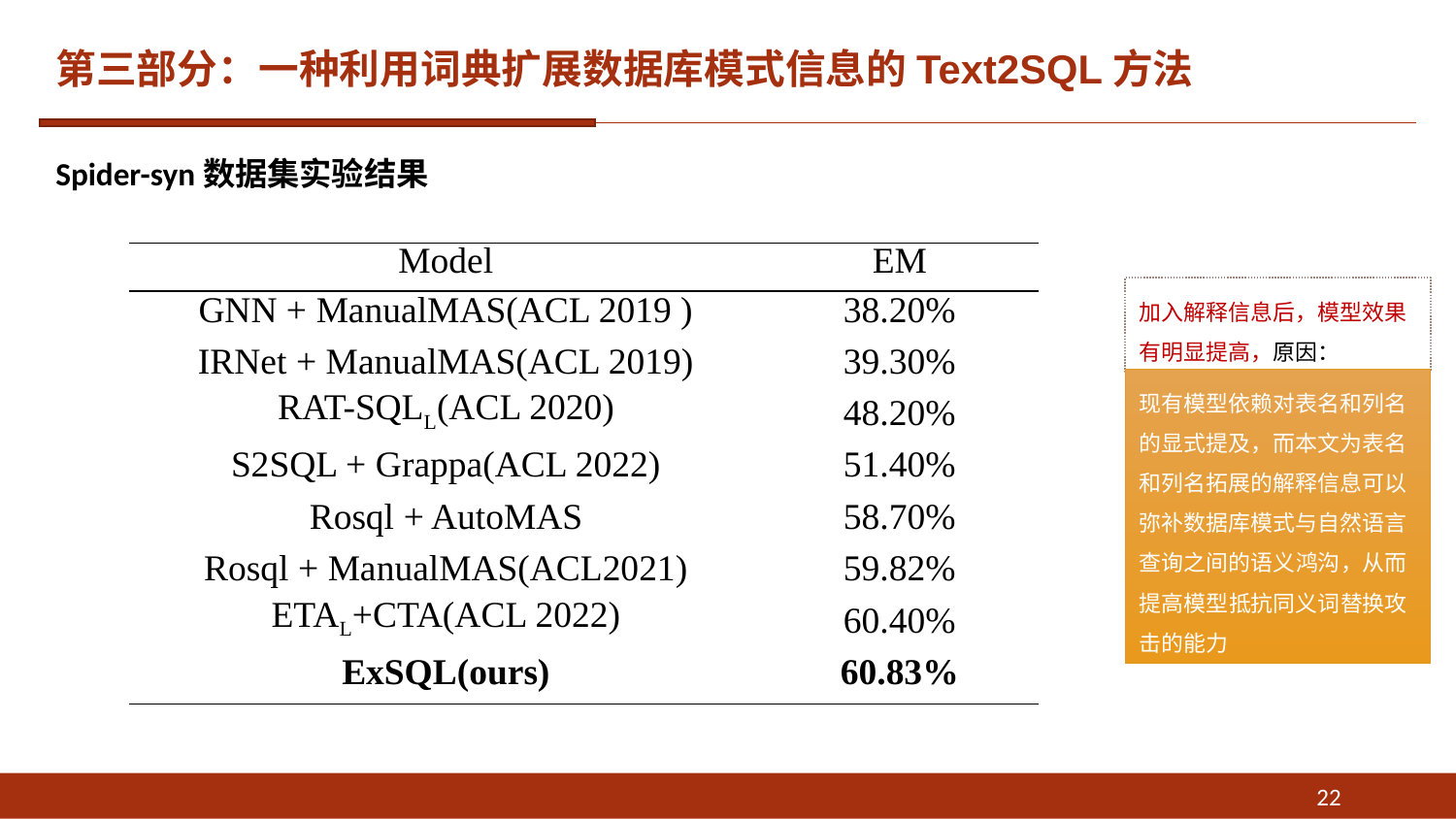

# 第三部分：一种利用词典扩展数据库模式信息的Text2SQL方法
Spider-syn数据集实验结果
|  |  |
| --- | --- |
| Model | EM |
| GNN + ManualMAS(ACL 2019 ) | 38.20% |
| IRNet + ManualMAS(ACL 2019) | 39.30% |
| RAT-SQLL(ACL 2020) | 48.20% |
| S2SQL + Grappa(ACL 2022) | 51.40% |
| Rosql + AutoMAS | 58.70% |
| Rosql + ManualMAS(ACL2021) | 59.82% |
| ETAL+CTA(ACL 2022) | 60.40% |
| ExSQL(ours) | 60.83% |
|  |  |
加入解释信息后，模型效果有明显提高，原因：
现有模型依赖对表名和列名的显式提及，而本文为表名和列名拓展的解释信息可以弥补数据库模式与自然语言查询之间的语义鸿沟，从而提高模型抵抗同义词替换攻击的能力
22